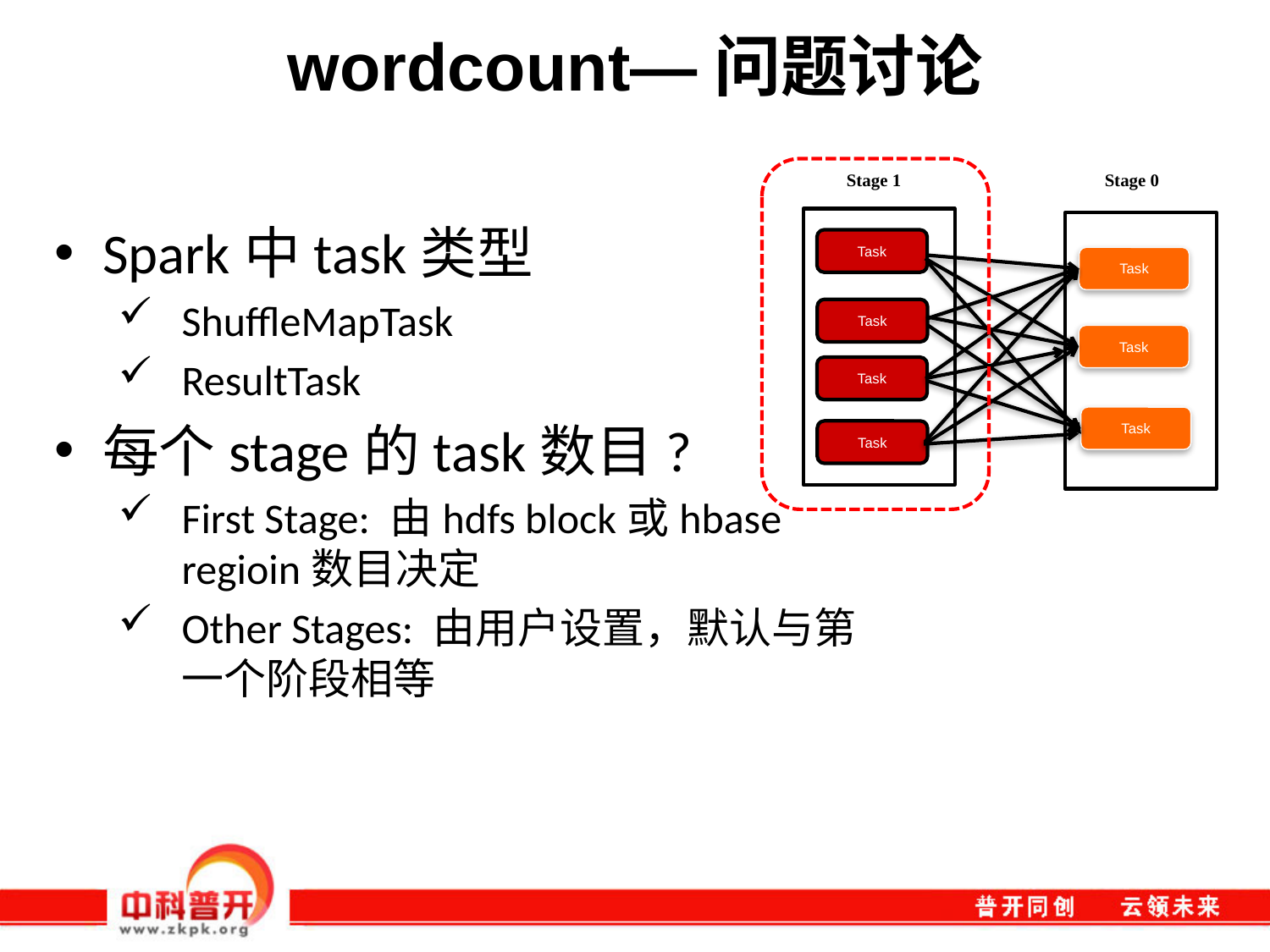

# wordcount—问题讨论

Stage 1
Stage 0

Task
Task
Task
Task
Task
Task
Task
Spark中task类型
ShuffleMapTask
ResultTask
每个stage的task数目?
First Stage: 由hdfs block或hbase regioin数目决定
Other Stages: 由用户设置，默认与第一个阶段相等